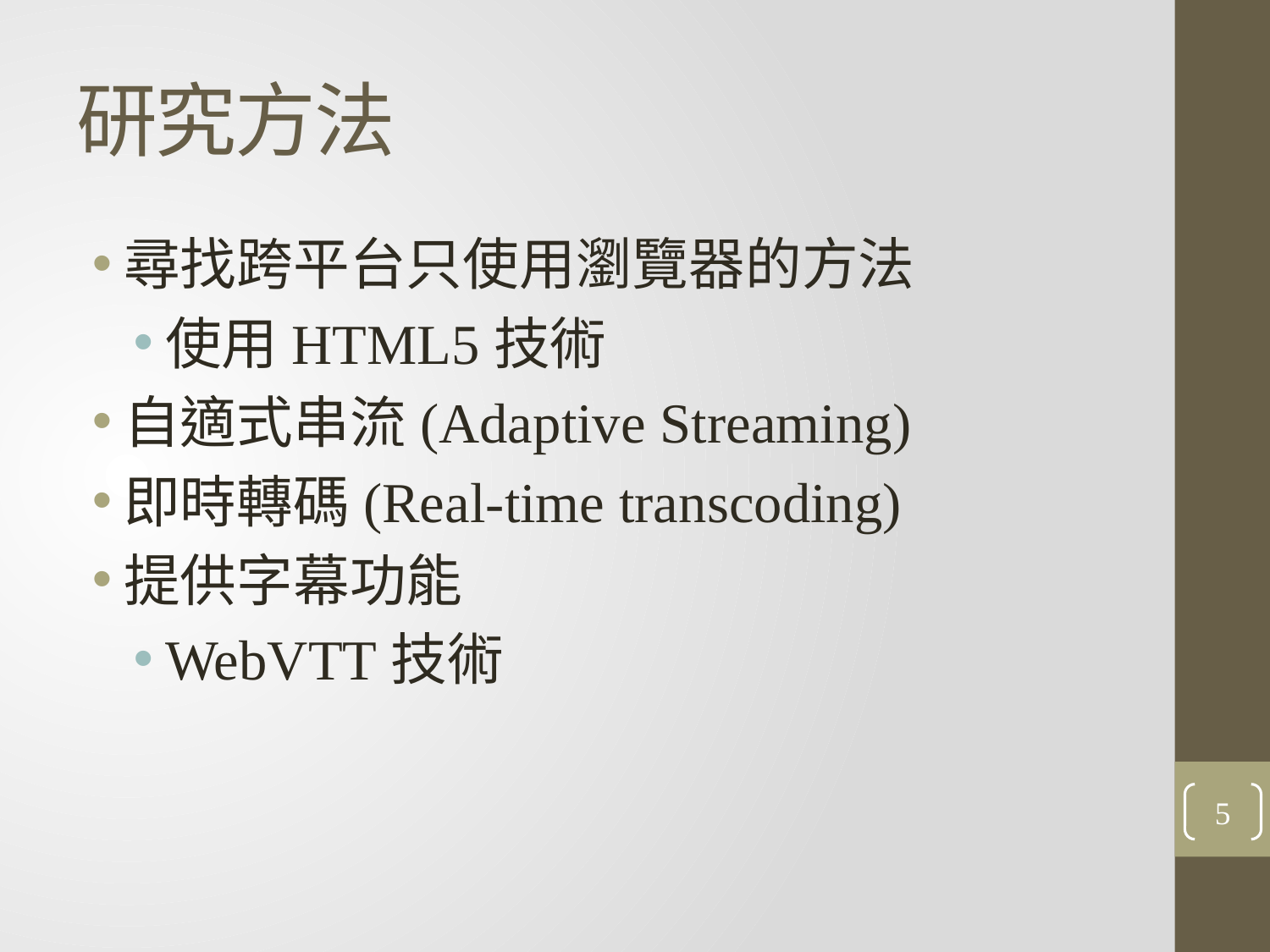

# 研究方法
尋找跨平台只使用瀏覽器的方法
使用HTML5技術
自適式串流(Adaptive Streaming)
即時轉碼(Real-time transcoding)
提供字幕功能
WebVTT技術

5